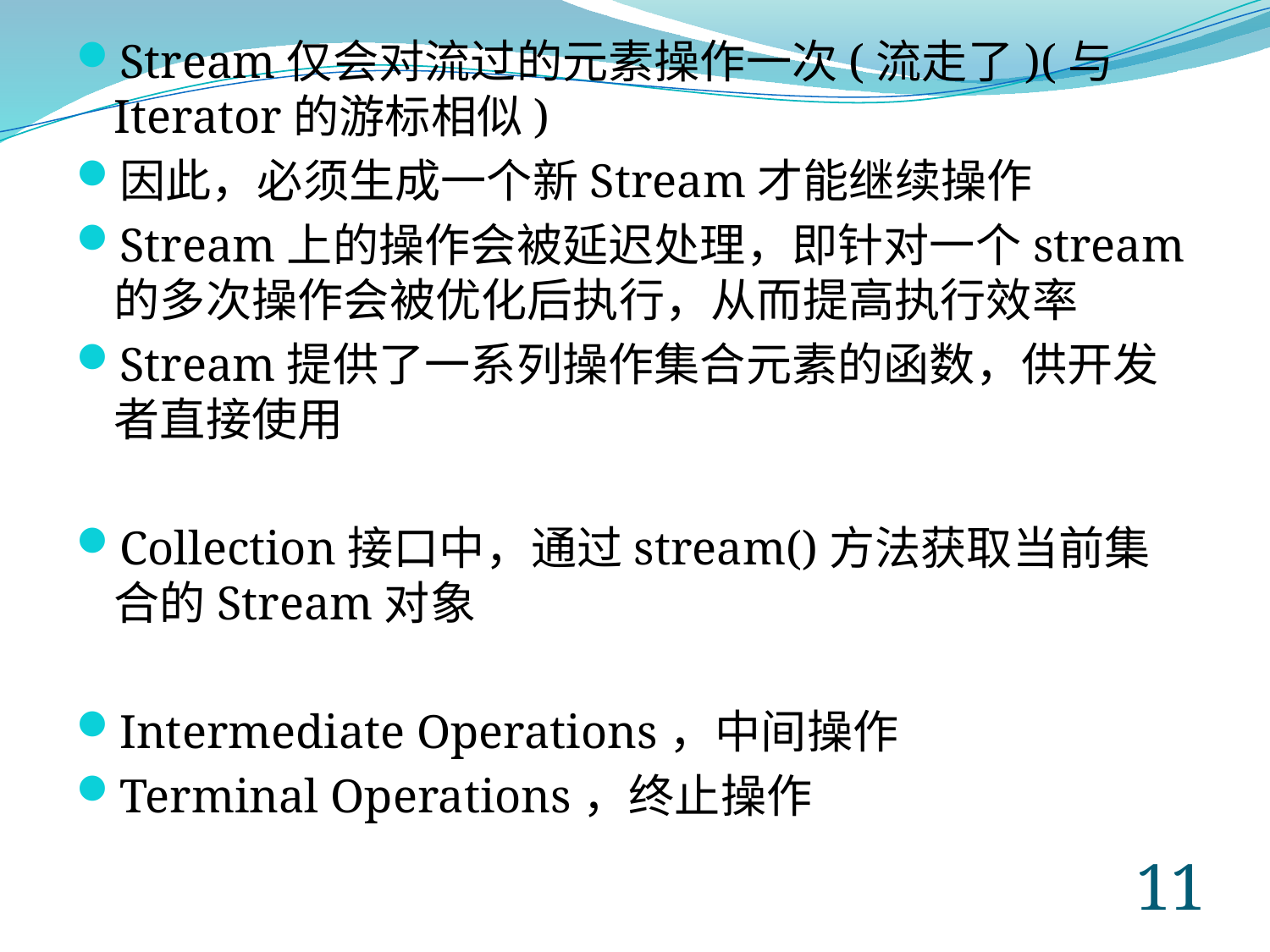

Stream仅会对流过的元素操作一次(流走了)(与Iterator的游标相似)
因此，必须生成一个新Stream才能继续操作
Stream上的操作会被延迟处理，即针对一个stream的多次操作会被优化后执行，从而提高执行效率
Stream提供了一系列操作集合元素的函数，供开发者直接使用

Collection接口中，通过stream()方法获取当前集合的Stream对象

Intermediate Operations，中间操作
Terminal Operations，终止操作
11